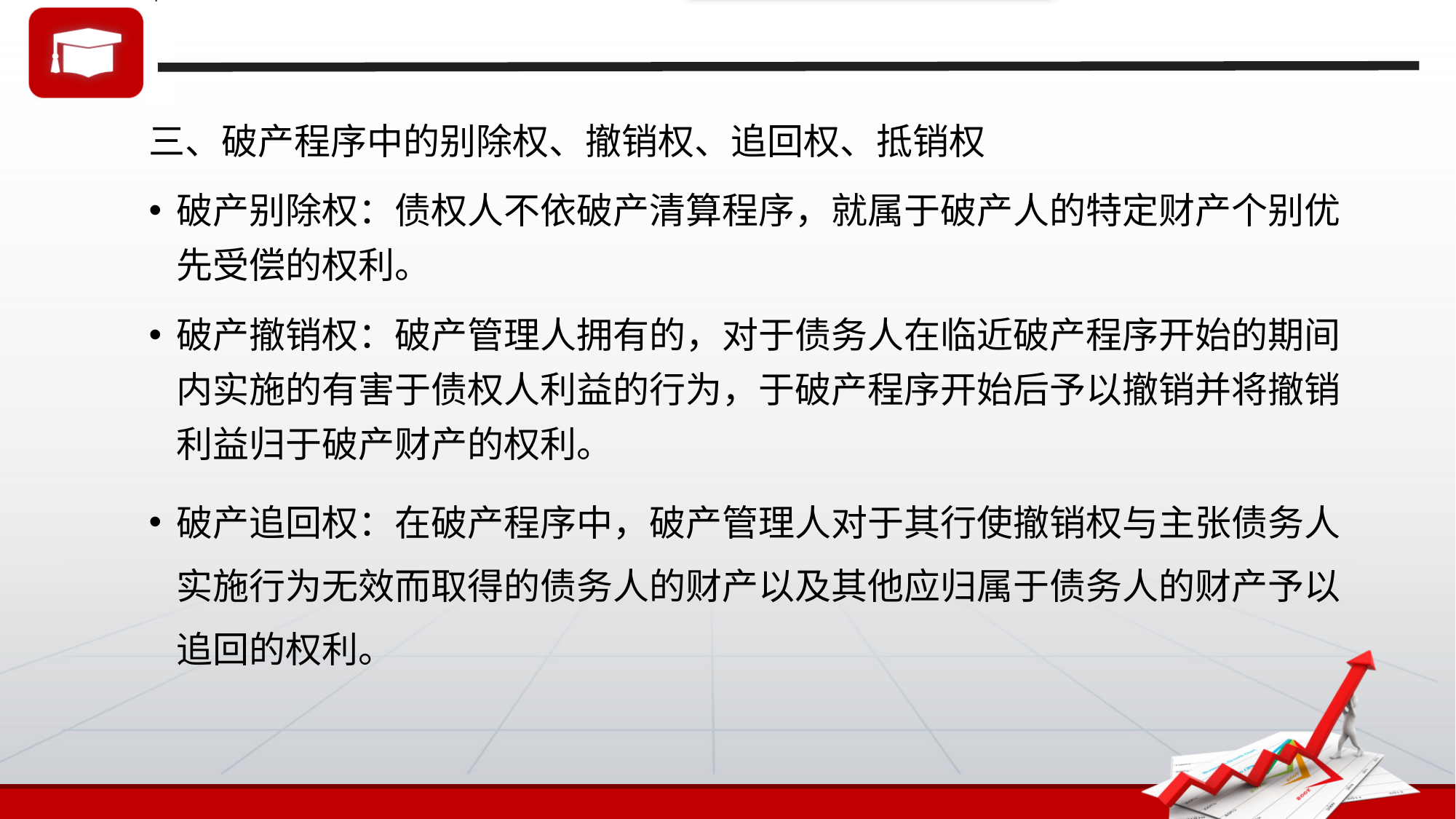

三、破产程序中的别除权、撤销权、追回权、抵销权
破产别除权：债权人不依破产清算程序，就属于破产人的特定财产个别优先受偿的权利。
破产撤销权：破产管理人拥有的，对于债务人在临近破产程序开始的期间内实施的有害于债权人利益的行为，于破产程序开始后予以撤销并将撤销利益归于破产财产的权利。
破产追回权：在破产程序中，破产管理人对于其行使撤销权与主张债务人实施行为无效而取得的债务人的财产以及其他应归属于债务人的财产予以追回的权利。